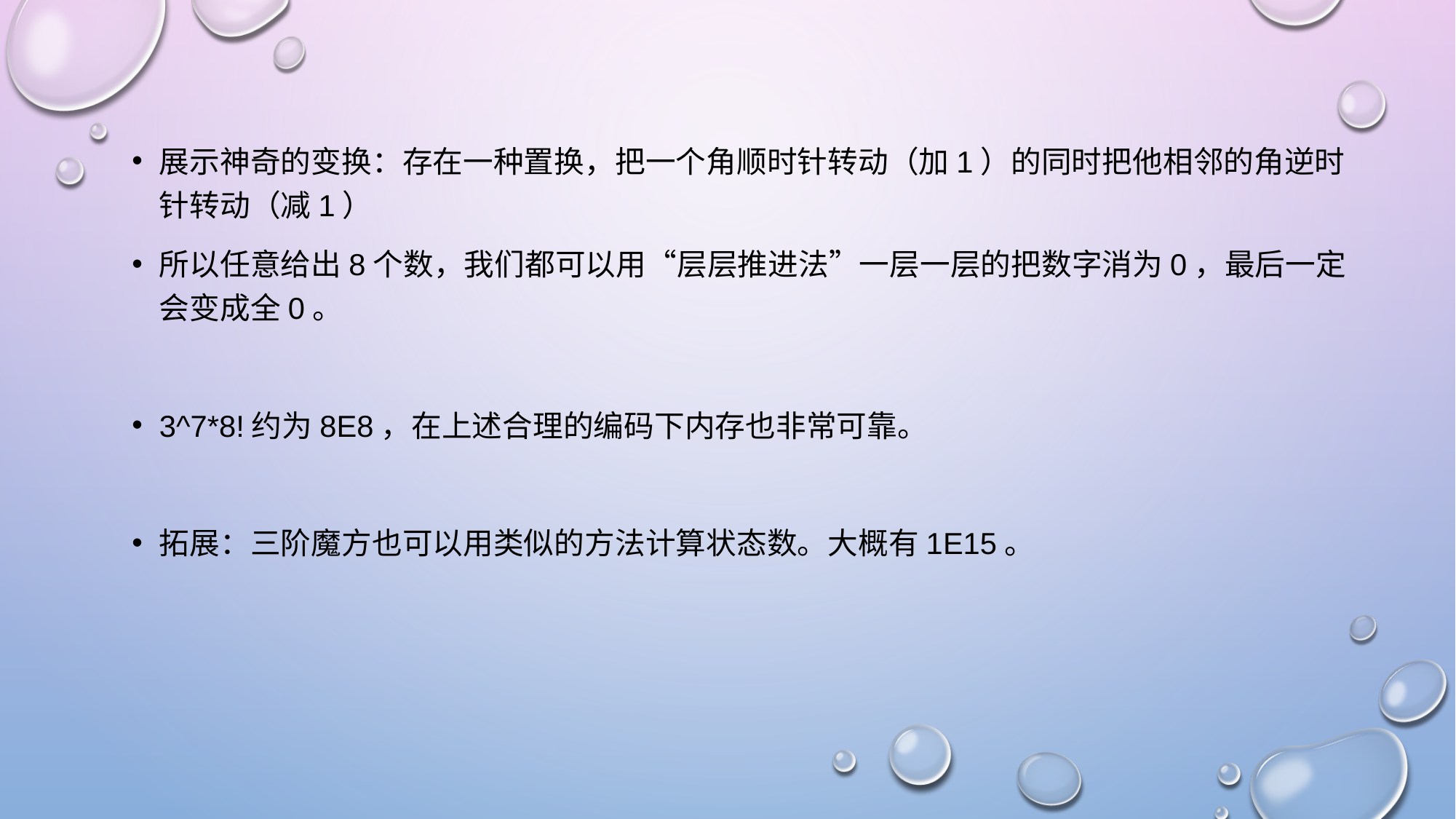

展示神奇的变换：存在一种置换，把一个角顺时针转动（加1）的同时把他相邻的角逆时针转动（减1）
所以任意给出8个数，我们都可以用“层层推进法”一层一层的把数字消为0，最后一定会变成全0。

3^7*8!约为8e8，在上述合理的编码下内存也非常可靠。

拓展：三阶魔方也可以用类似的方法计算状态数。大概有1e15。